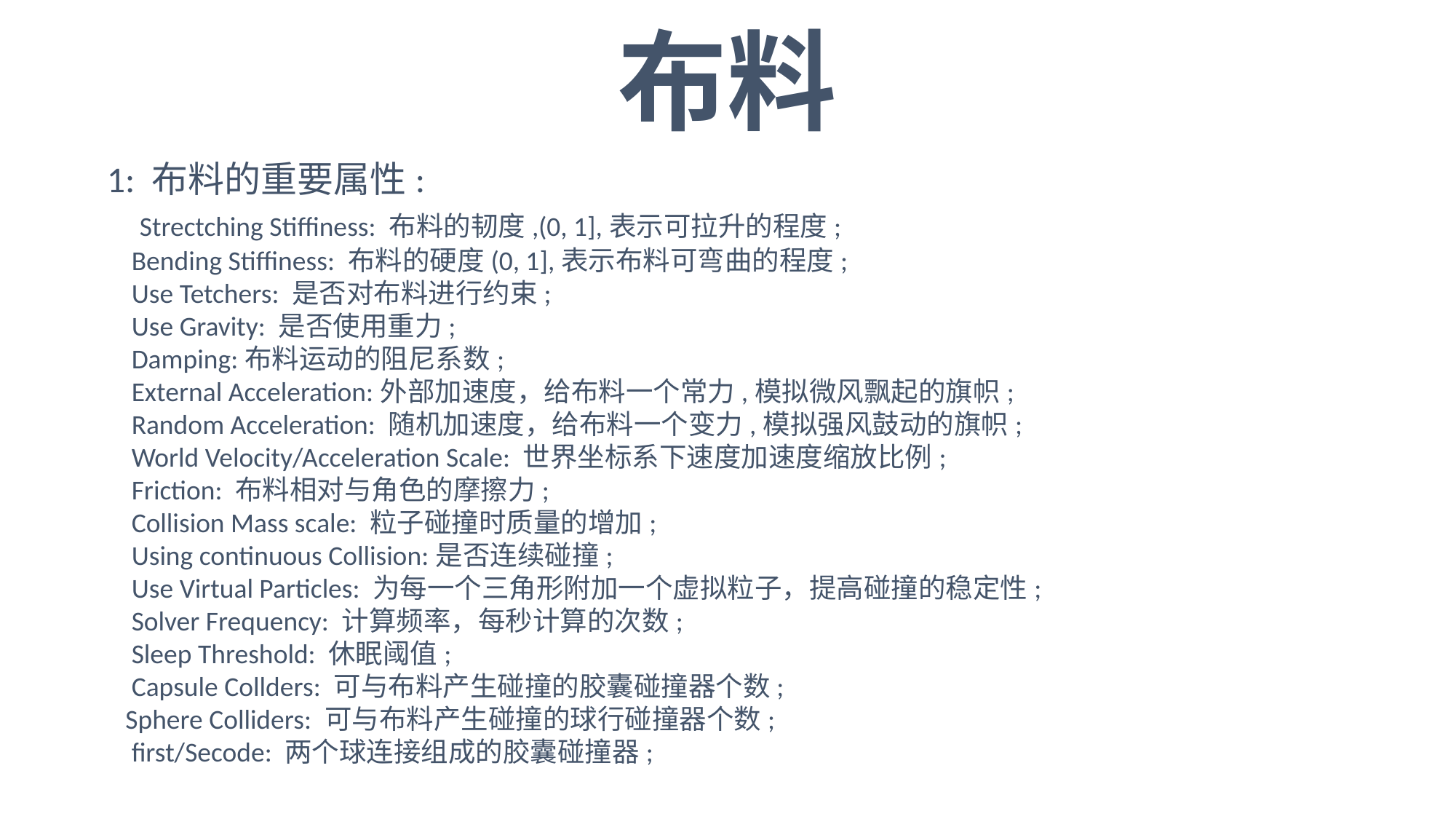

布料
1: 布料的重要属性:
    Strectching Stiffiness: 布料的韧度,(0, 1],表示可拉升的程度;
    Bending Stiffiness: 布料的硬度(0, 1],表示布料可弯曲的程度;
    Use Tetchers: 是否对布料进行约束;
    Use Gravity: 是否使用重力;
    Damping:布料运动的阻尼系数;
    External Acceleration:外部加速度，给布料一个常力,模拟微风飘起的旗帜;
    Random Acceleration: 随机加速度，给布料一个变力,模拟强风鼓动的旗帜;
    World Velocity/Acceleration Scale: 世界坐标系下速度加速度缩放比例;
    Friction: 布料相对与角色的摩擦力;
    Collision Mass scale: 粒子碰撞时质量的增加;
    Using continuous Collision:是否连续碰撞;
    Use Virtual Particles: 为每一个三角形附加一个虚拟粒子，提高碰撞的稳定性;
    Solver Frequency: 计算频率，每秒计算的次数;
    Sleep Threshold: 休眠阈值;
    Capsule Collders: 可与布料产生碰撞的胶囊碰撞器个数;
   Sphere Colliders: 可与布料产生碰撞的球行碰撞器个数;
    first/Secode: 两个球连接组成的胶囊碰撞器;
3